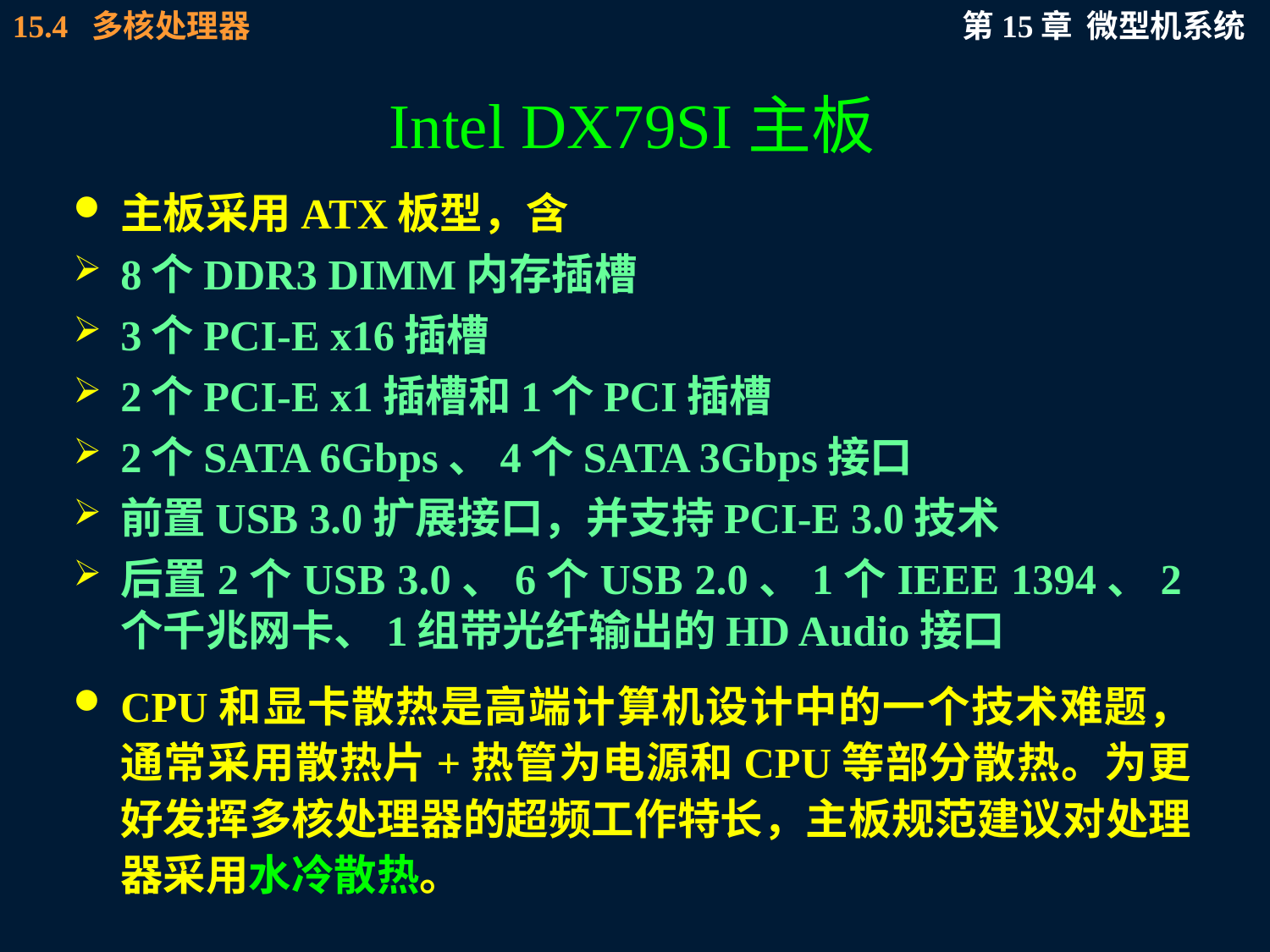

# Intel DX79SI主板
主板采用ATX板型，含
8个DDR3 DIMM内存插槽
3个PCI-E x16插槽
2个PCI-E x1插槽和1个PCI插槽
2个SATA 6Gbps、4个SATA 3Gbps接口
前置USB 3.0扩展接口，并支持PCI-E 3.0技术
后置2个USB 3.0、6个USB 2.0、1个IEEE 1394、2个千兆网卡、1组带光纤输出的HD Audio接口
CPU和显卡散热是高端计算机设计中的一个技术难题，通常采用散热片+热管为电源和CPU等部分散热。为更好发挥多核处理器的超频工作特长，主板规范建议对处理器采用水冷散热。